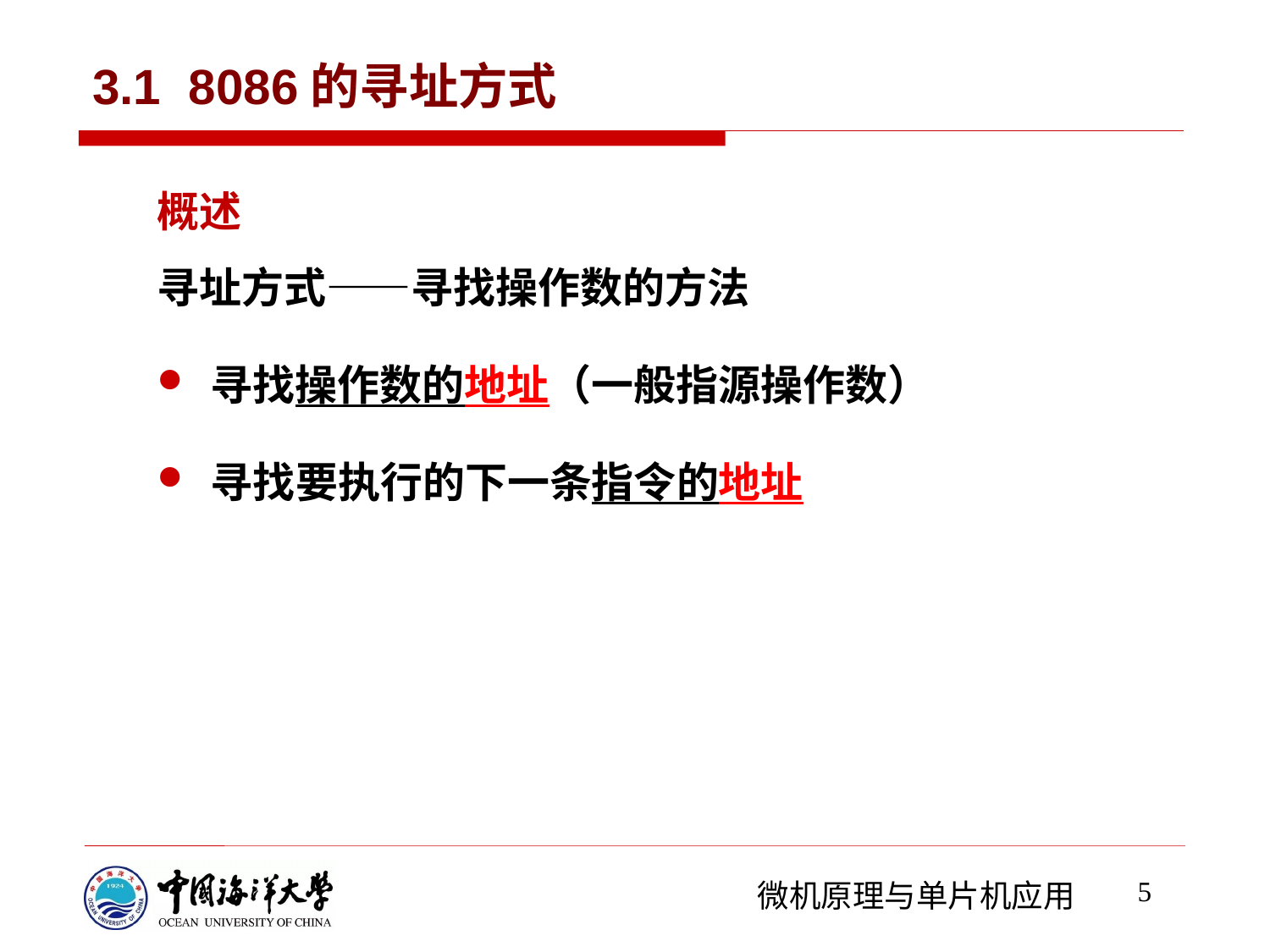

# 3.1  8086的寻址方式
概述
寻址方式——寻找操作数的方法
 寻找操作数的地址（一般指源操作数）
 寻找要执行的下一条指令的地址

5